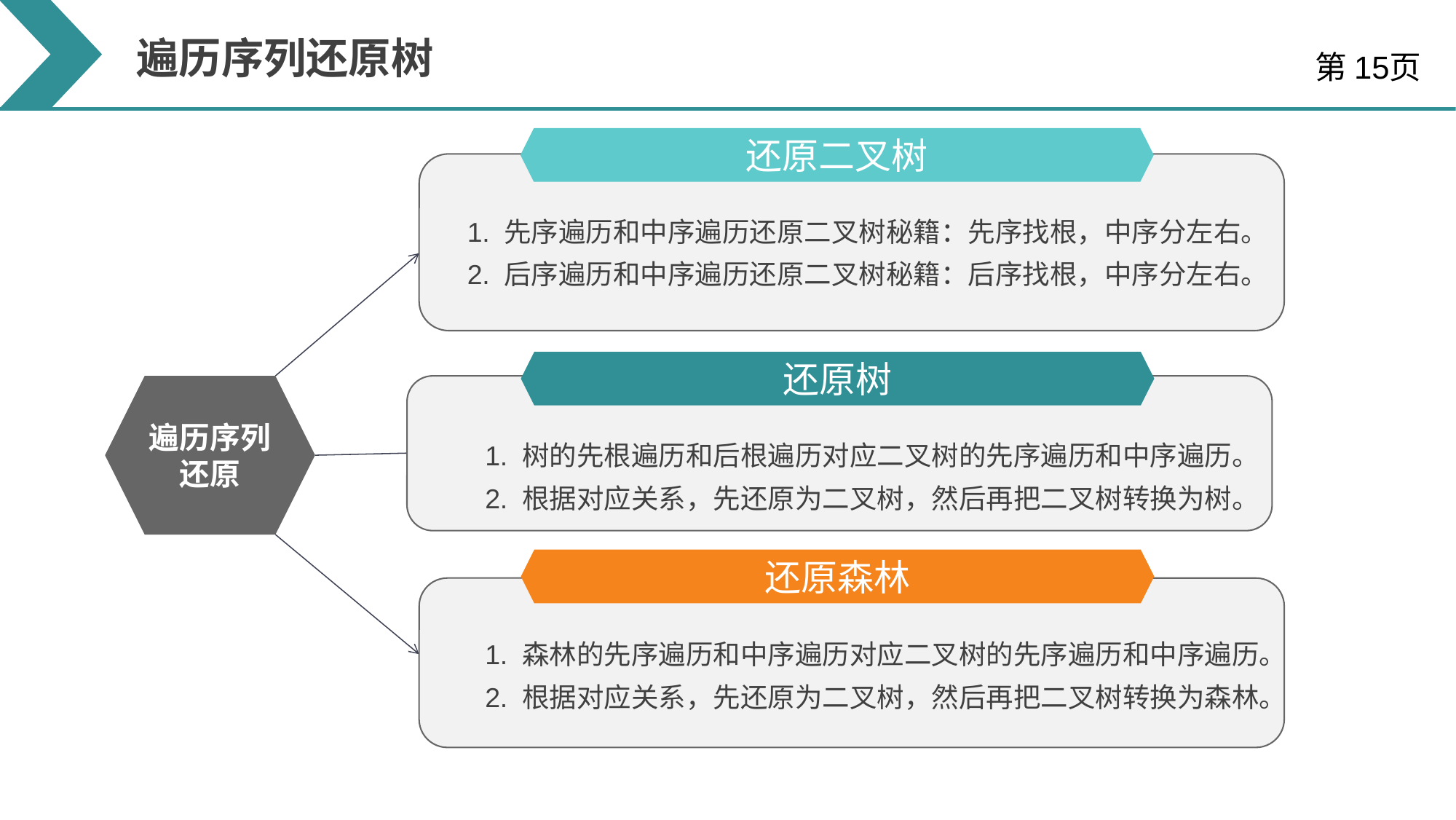

遍历序列还原树
第15页
还原二叉树

1. 先序遍历和中序遍历还原二叉树秘籍：先序找根，中序分左右。
2. 后序遍历和中序遍历还原二叉树秘籍：后序找根，中序分左右。
还原树
遍历序列还原

1. 树的先根遍历和后根遍历对应二叉树的先序遍历和中序遍历。2. 根据对应关系，先还原为二叉树，然后再把二叉树转换为树。
还原森林

1. 森林的先序遍历和中序遍历对应二叉树的先序遍历和中序遍历。
2. 根据对应关系，先还原为二叉树，然后再把二叉树转换为森林。